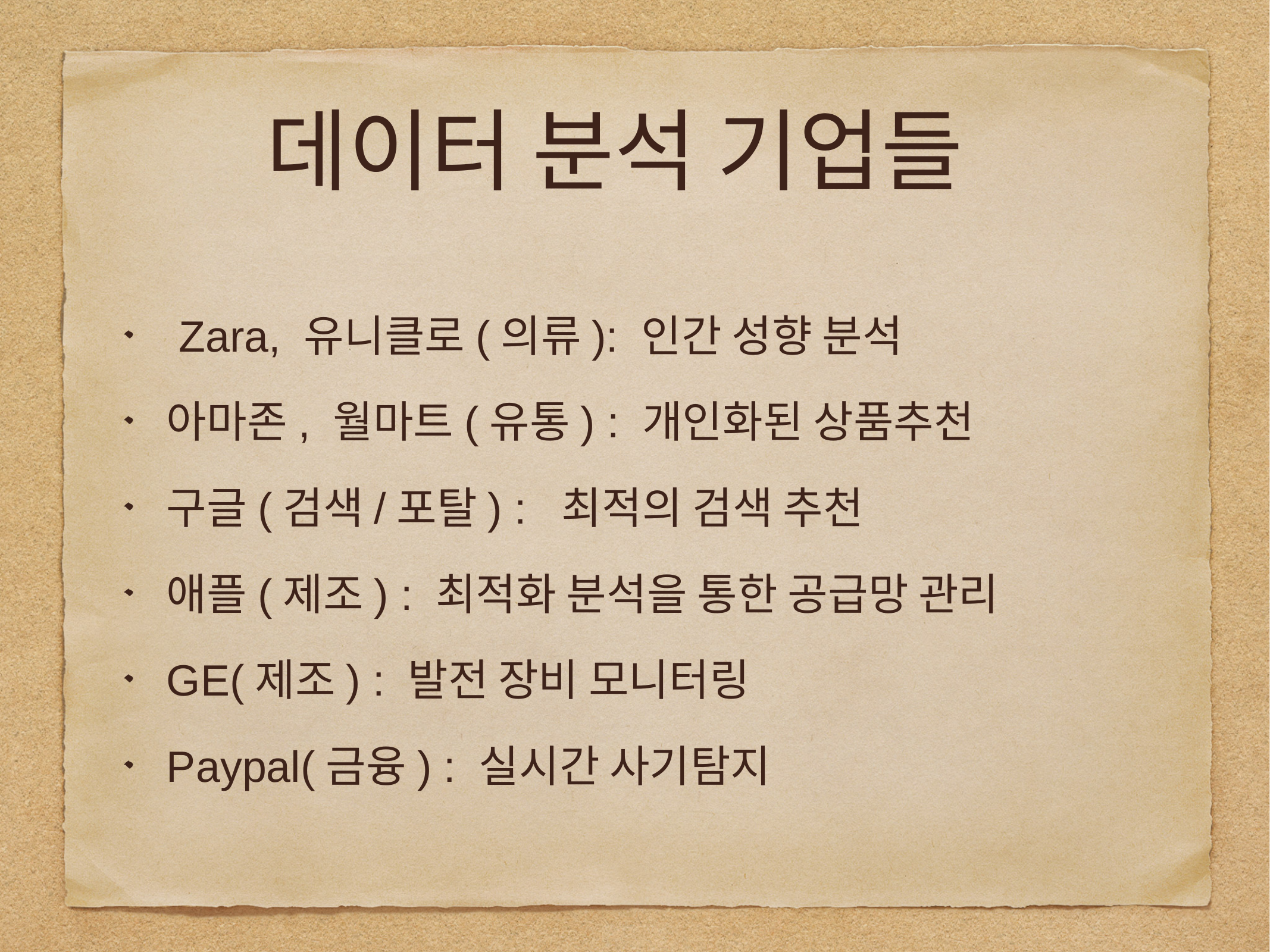

# 데이터 분석 기업들
 Zara, 유니클로(의류): 인간 성향 분석
아마존, 월마트(유통) : 개인화된 상품추천
구글(검색/포탈) :  최적의 검색 추천
애플(제조) : 최적화 분석을 통한 공급망 관리
GE(제조) : 발전 장비 모니터링
Paypal(금융) : 실시간 사기탐지